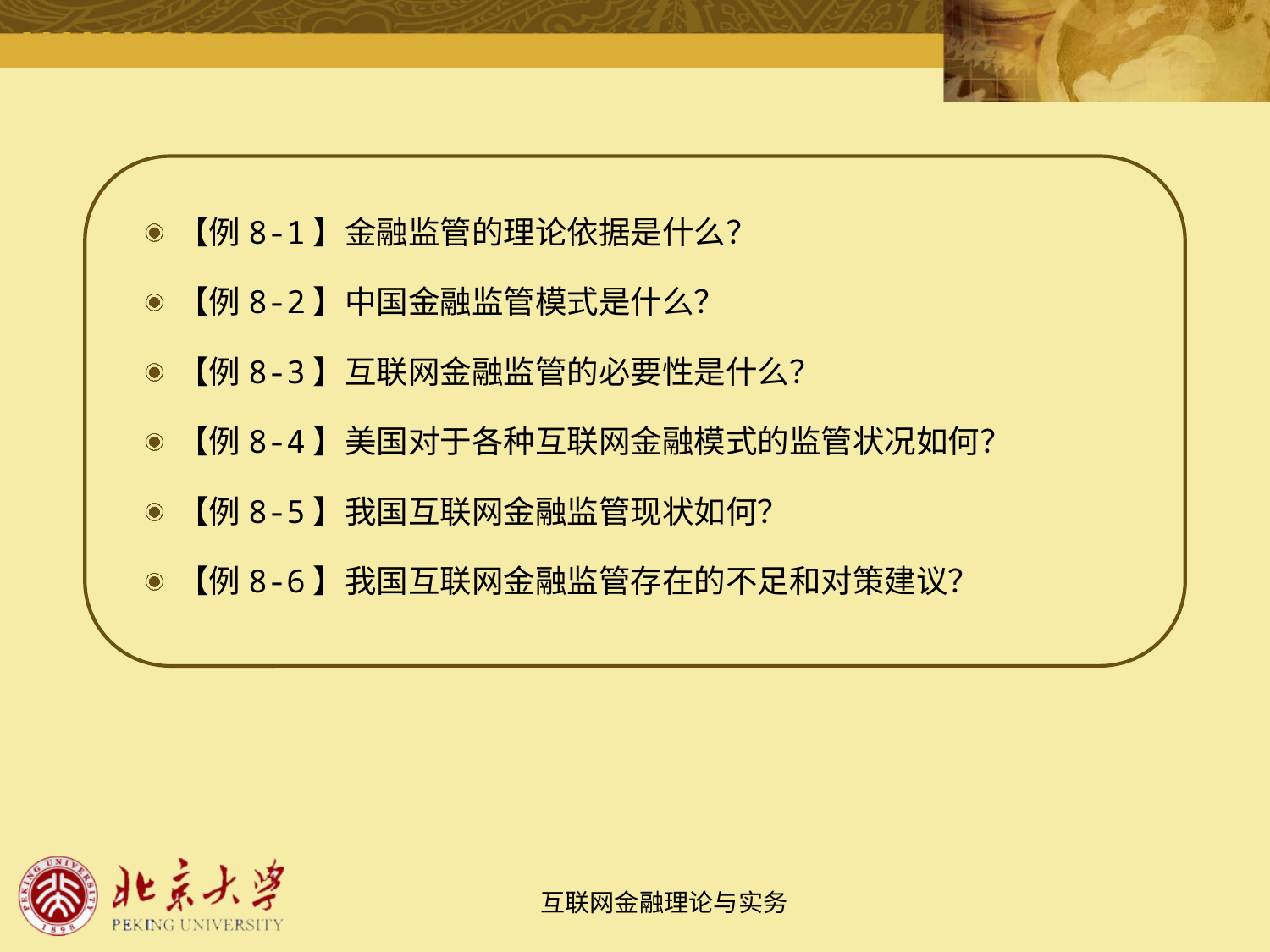

【例8-1】金融监管的理论依据是什么？
【例8-2】中国金融监管模式是什么？
【例8-3】互联网金融监管的必要性是什么？
【例8-4】美国对于各种互联网金融模式的监管状况如何？
【例8-5】我国互联网金融监管现状如何？
【例8-6】我国互联网金融监管存在的不足和对策建议？